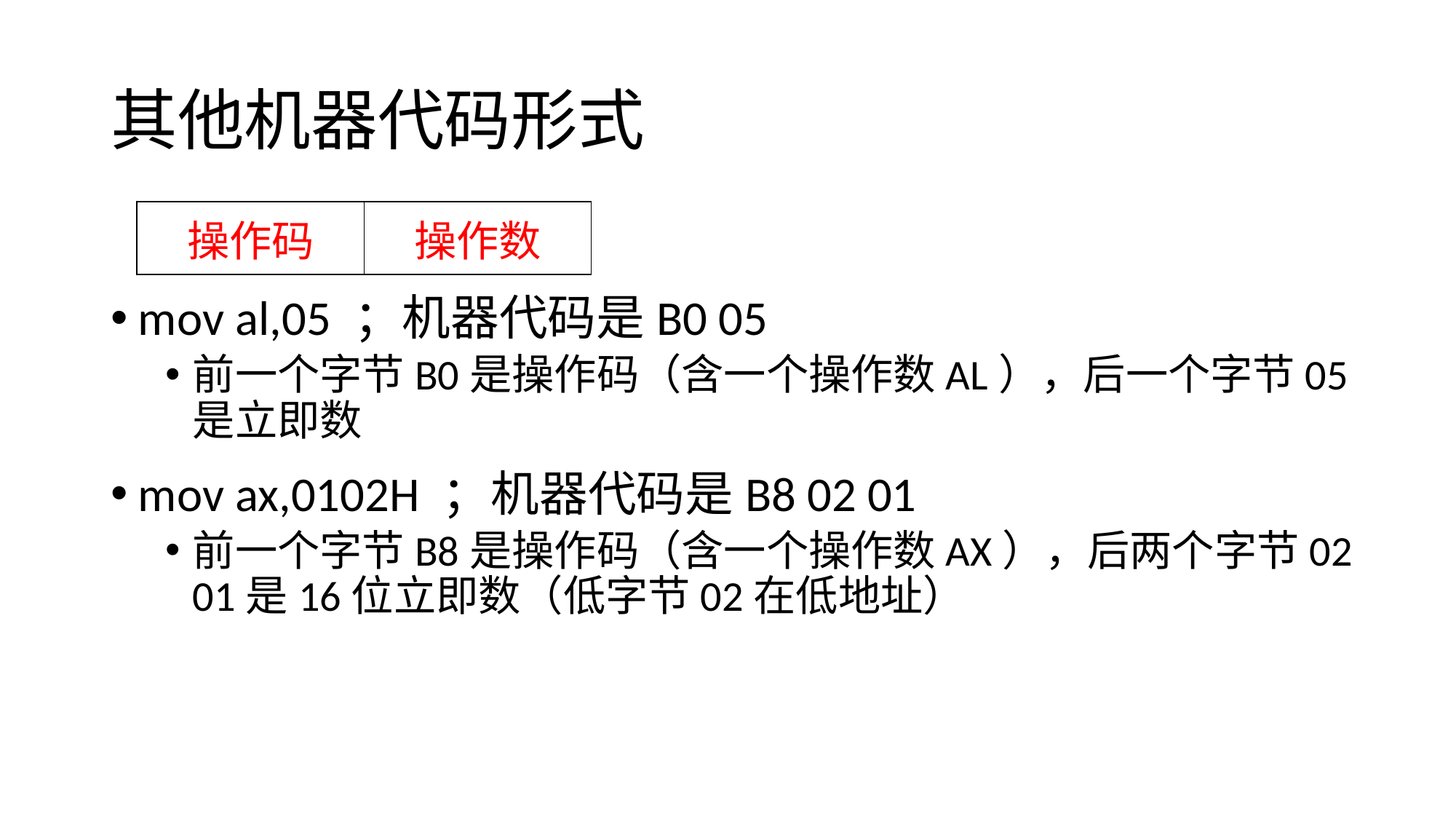

# 其他机器代码形式
| 操作码 | 操作数 |
| --- | --- |
mov al,05 ；机器代码是B0 05
前一个字节B0是操作码（含一个操作数AL），后一个字节05是立即数
mov ax,0102H ；机器代码是B8 02 01
前一个字节B8是操作码（含一个操作数AX），后两个字节02 01是16位立即数（低字节02在低地址）